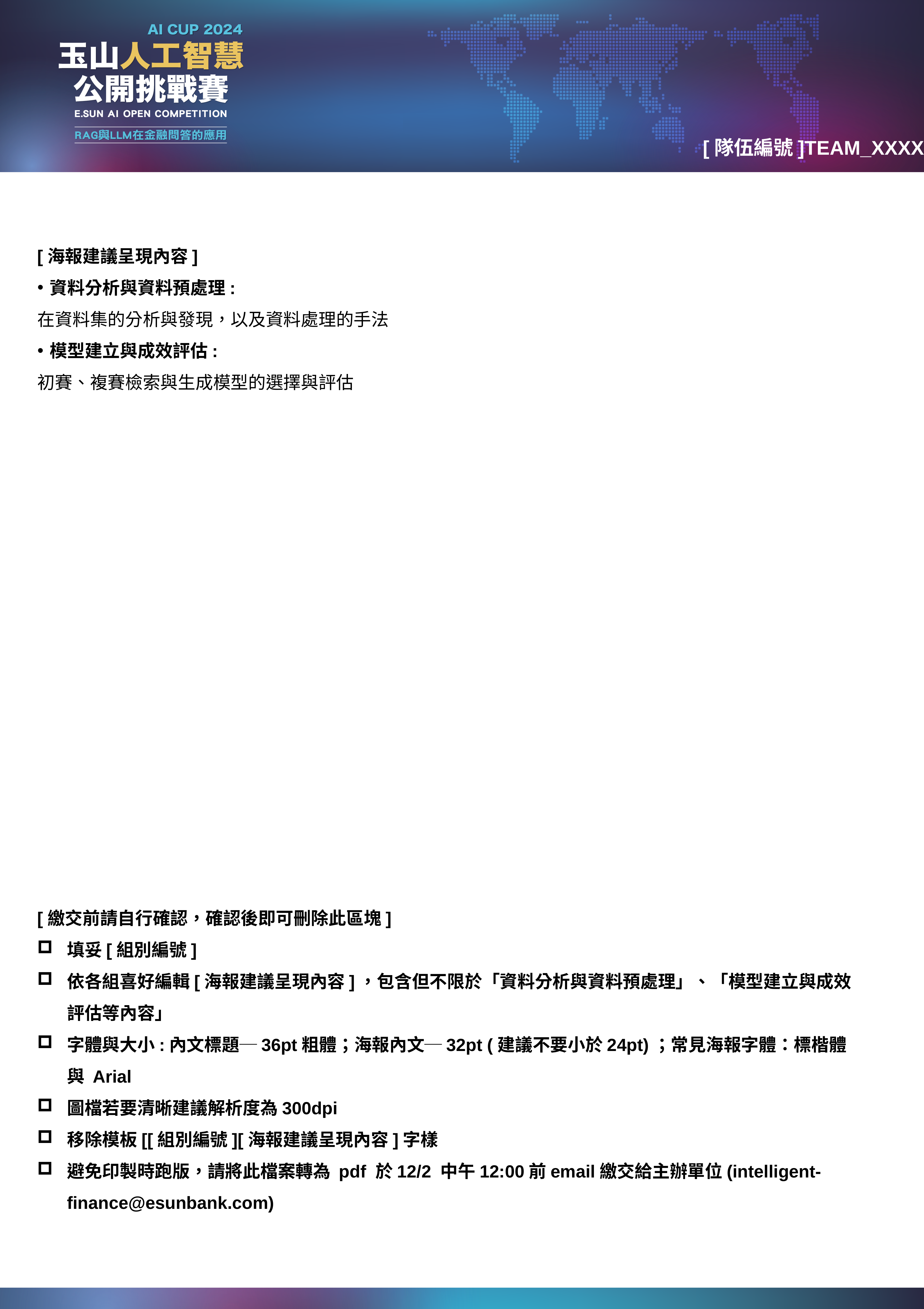

[隊伍編號]TEAM_XXXX
[海報建議呈現內容]
資料分析與資料預處理:
在資料集的分析與發現，以及資料處理的手法
模型建立與成效評估:
初賽、複賽檢索與生成模型的選擇與評估

[繳交前請自行確認，確認後即可刪除此區塊]
填妥[組別編號]
依各組喜好編輯[海報建議呈現內容]，包含但不限於「資料分析與資料預處理」、「模型建立與成效評估等內容」
字體與大小:內文標題─36pt粗體；海報內文─32pt (建議不要小於24pt)；常見海報字體：標楷體 與 Arial
圖檔若要清晰建議解析度為300dpi
移除模板[[組別編號][海報建議呈現內容]字樣
避免印製時跑版，請將此檔案轉為 pdf 於12/2 中午12:00前email繳交給主辦單位(intelligent-finance@esunbank.com)